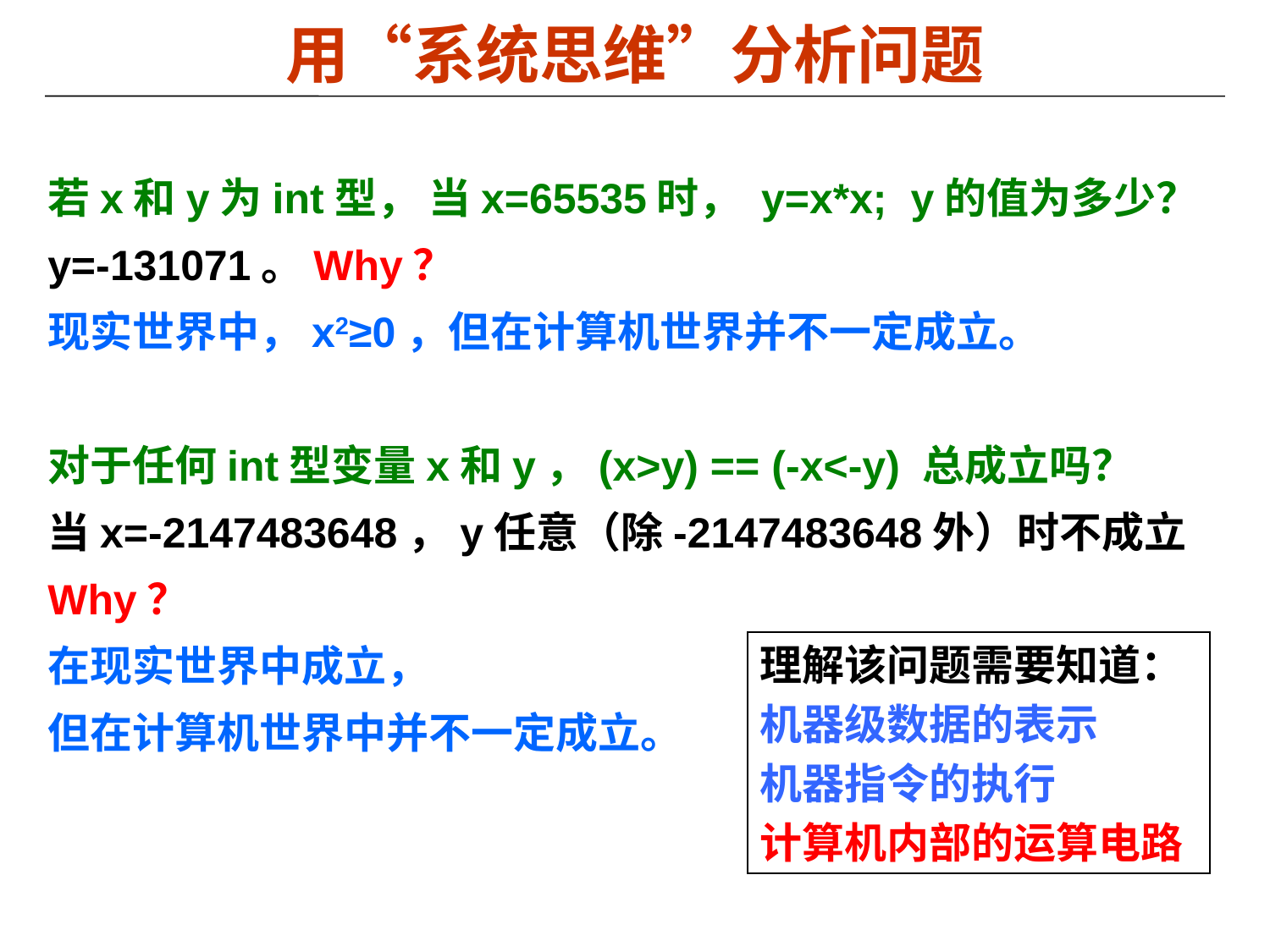

# 用“系统思维”分析问题
若x和y为int型， 当x=65535时， y=x*x;  y的值为多少？
y=-131071。Why？
现实世界中，x2≥0，但在计算机世界并不一定成立。

对于任何int型变量x和y，(x>y) == (-x<-y) 总成立吗？
当x=-2147483648，y任意（除-2147483648外）时不成立
Why？
在现实世界中成立，
但在计算机世界中并不一定成立。
理解该问题需要知道：
机器级数据的表示
机器指令的执行
计算机内部的运算电路